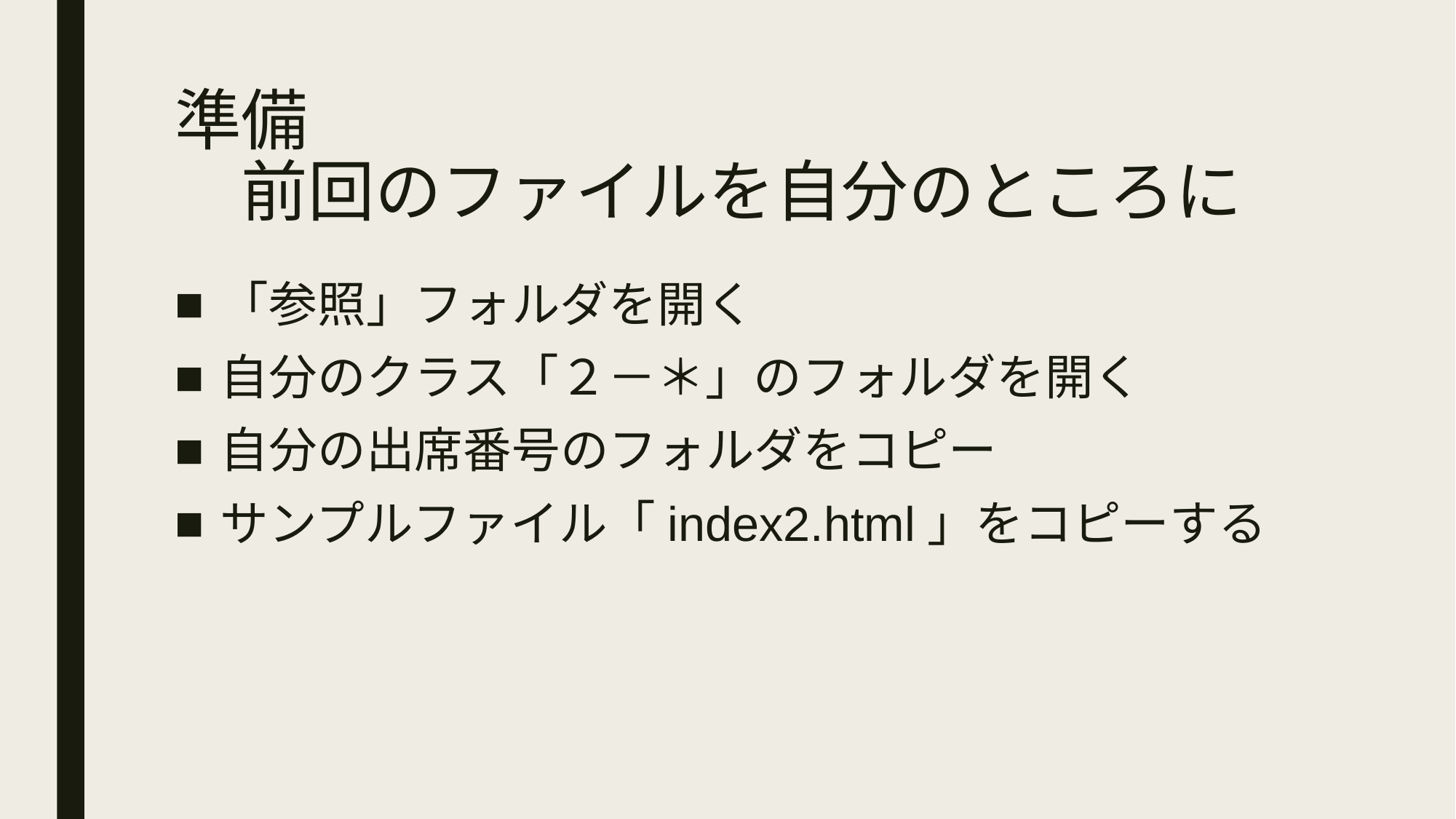

# 準備 　前回のファイルを自分のところに
「参照」フォルダを開く
自分のクラス「２－＊」のフォルダを開く
自分の出席番号のフォルダをコピー
サンプルファイル「index2.html」をコピーする